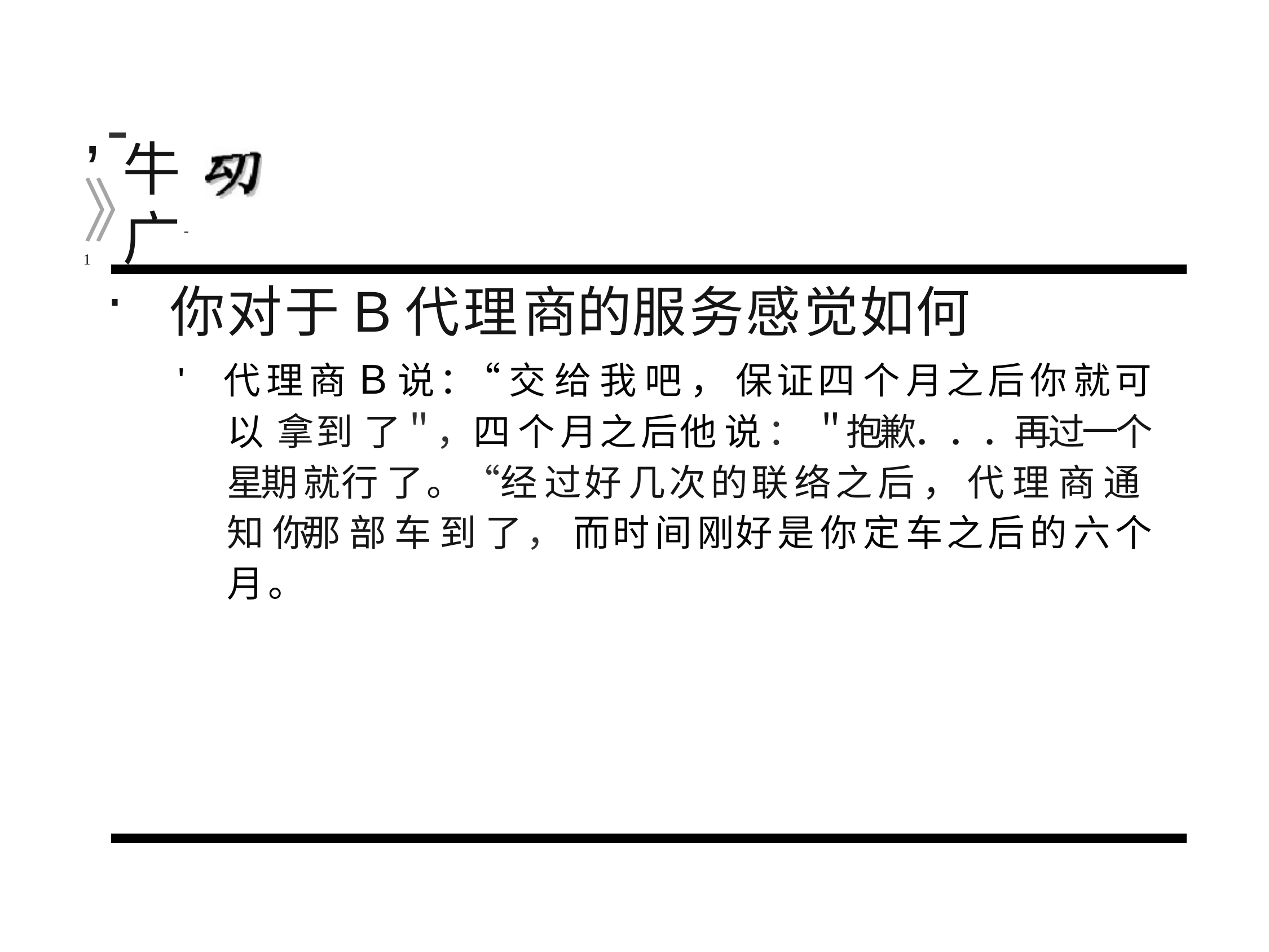

# ,- 》 -	1
牛广

你对于B代理商的服务感觉如何
' 代理商B说：“ 交 给 我 吧 ， 保证四 个月之后你就可以 拿到 了＂，四个月之后他说： ＂抱歉．．．再过一个星期 就行 了。“经过好几次的联络之后， 代 理 商 通 知 你 那 部 车 到 了， 而时间刚好是你定车之后的六个月。